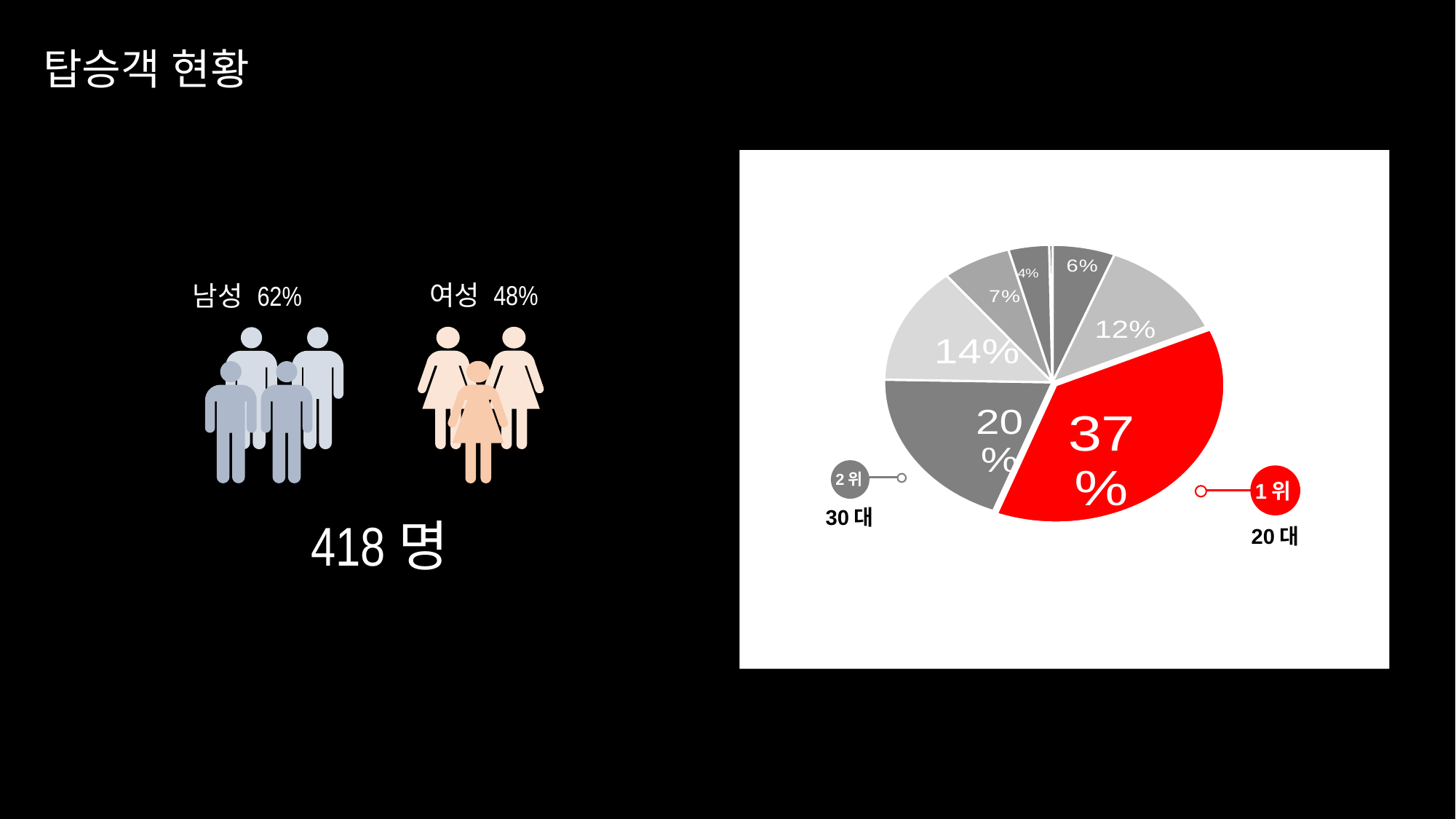

# 탑승객 현황

### Chart

| Category | 사람수 |
|---|---|
| 10세미만 | 20.0 |
| 10대 | 41.0 |
| 20대 | 124.0 |
| 30대 | 65.0 |
| 40대 | 46.0 |
| 50대 | 22.0 |
| 60대 | 13.0 |
| 70대 | 1.0 |
여성 48%
남성 62%

2위

1위

30대
418명
20대